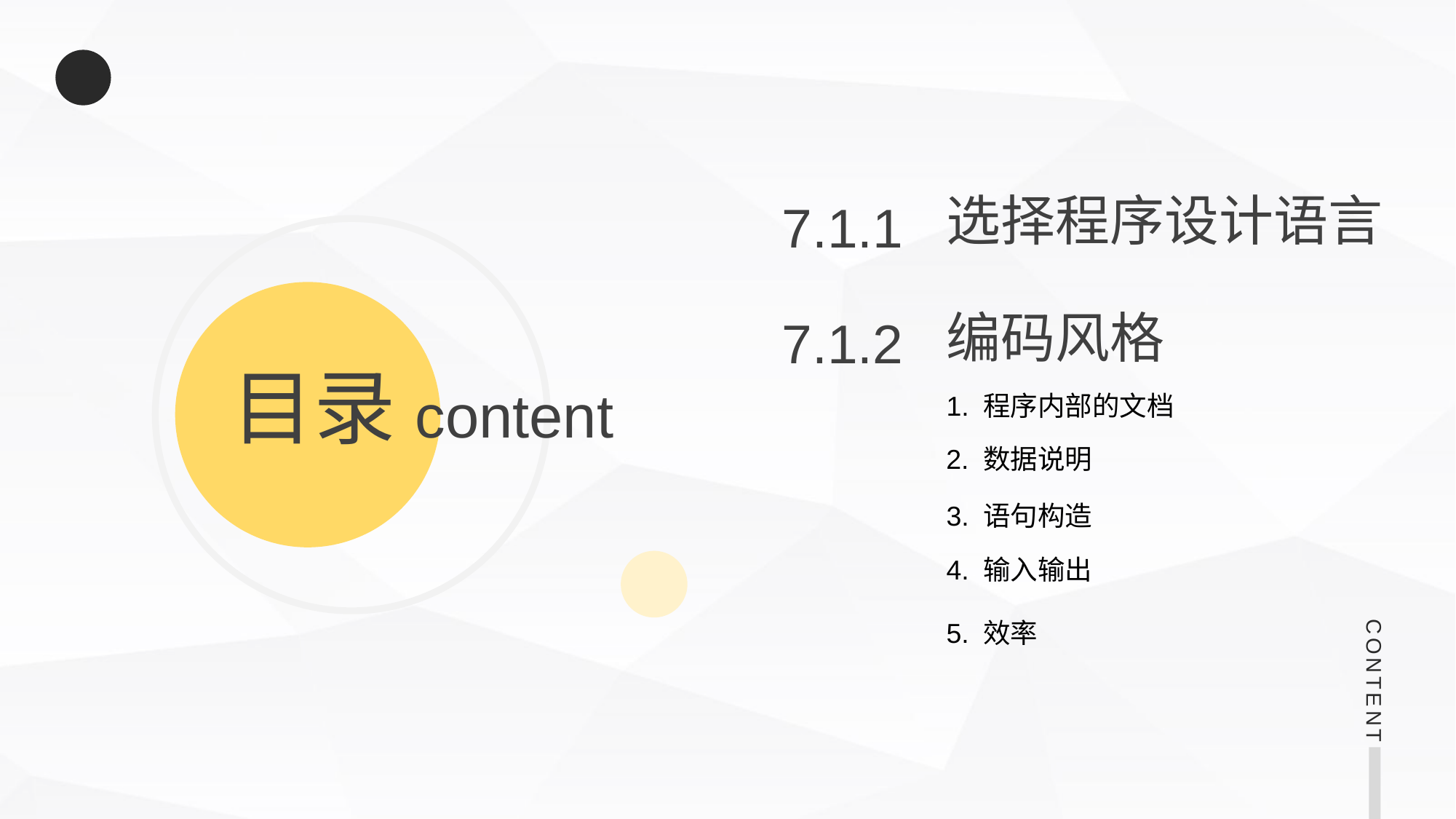

选择程序设计语言
7.1.1

编码风格
7.1.2
目录content
1. 程序内部的文档
2. 数据说明
3. 语句构造
4. 输入输出

5. 效率
CONTENT